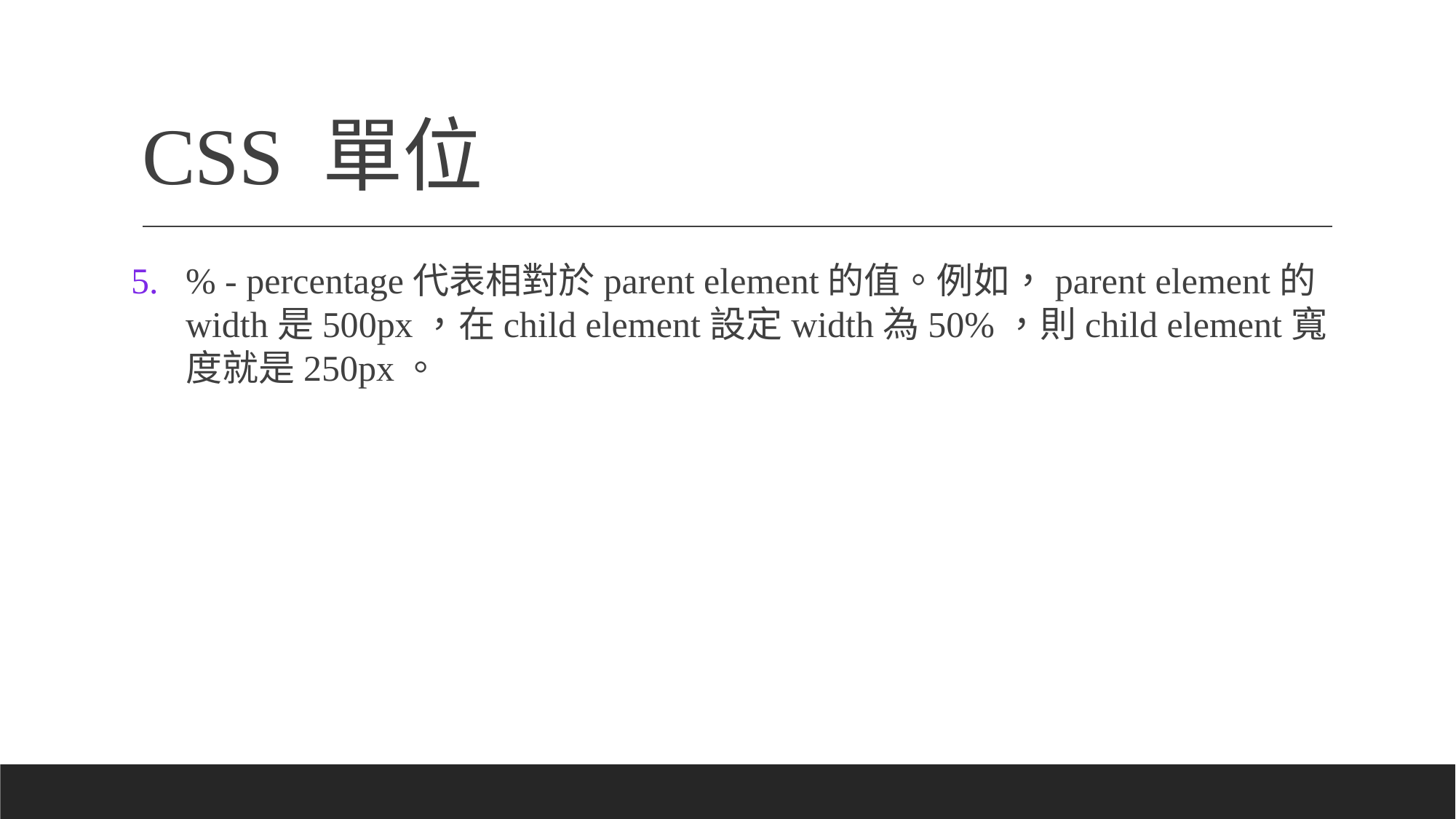

# CSS 單位
% - percentage代表相對於parent element的值。例如，parent element的width是500px，在child element設定width為50%，則child element寬度就是250px。